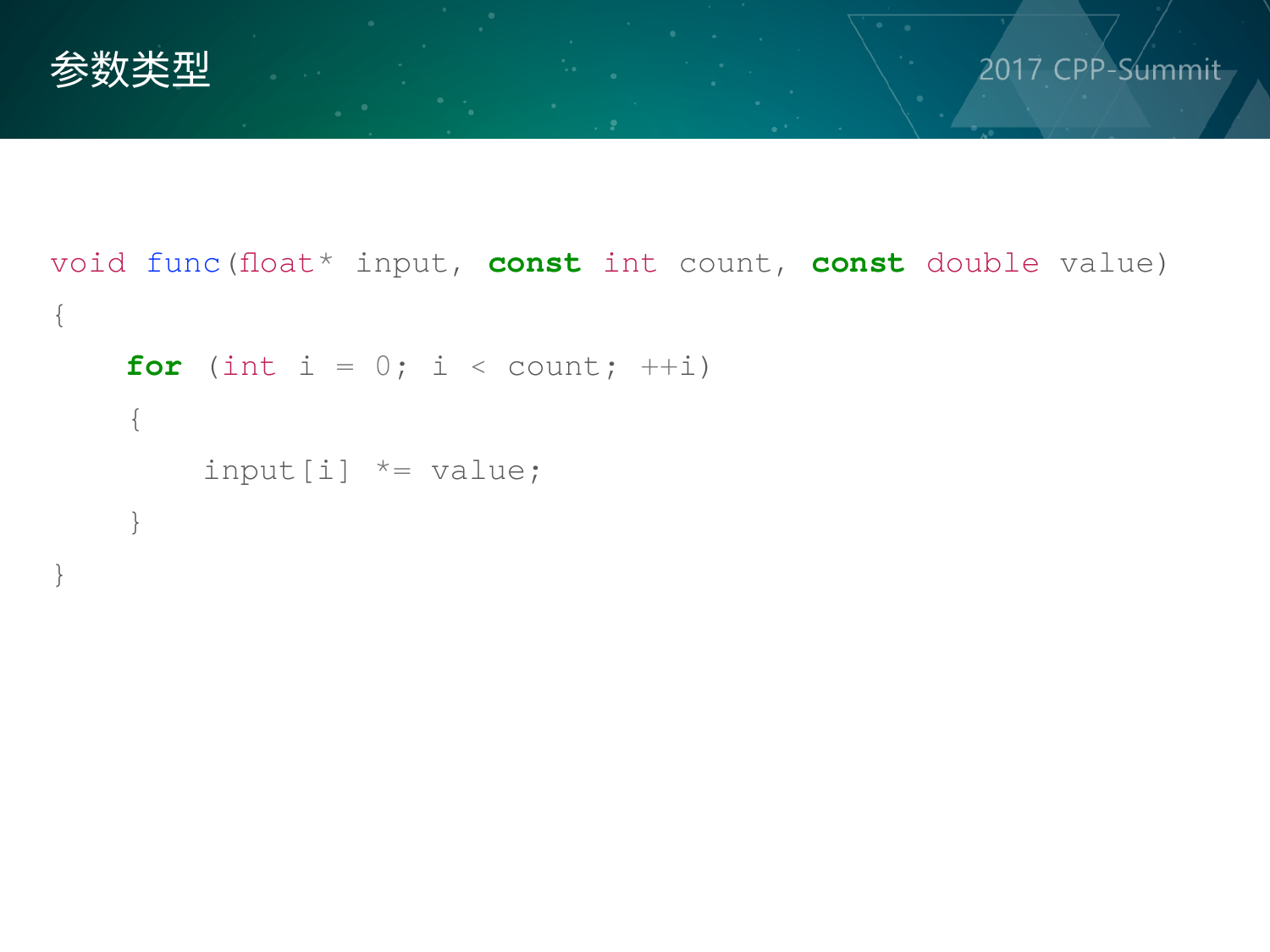

参数类型

void func(float* input, const int count, const double value)
{
    for (int i = 0; i < count; ++i)
    {
        input[i] *= value;
    }
}